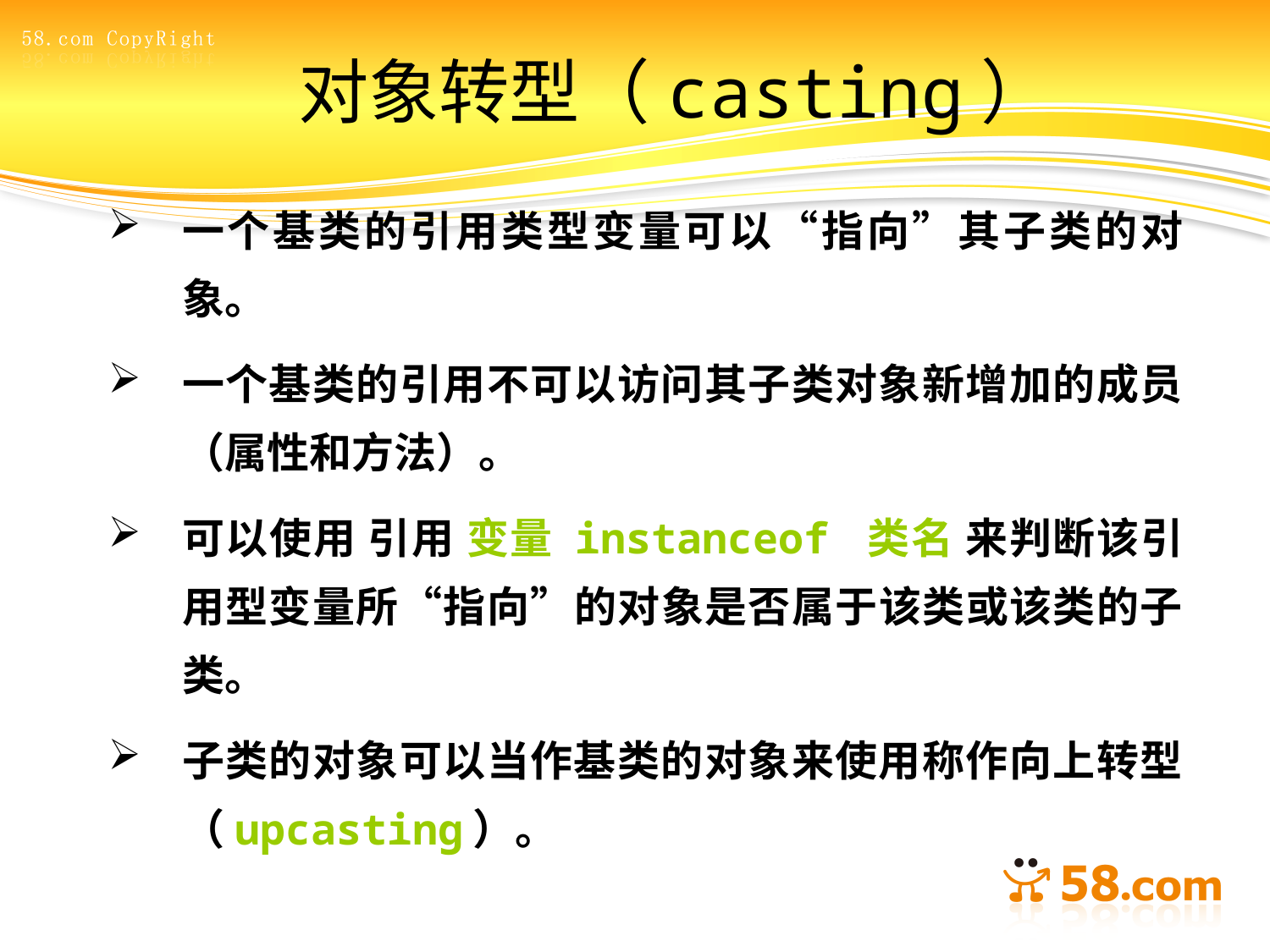

# 对象转型（casting）
一个基类的引用类型变量可以“指向”其子类的对象。
一个基类的引用不可以访问其子类对象新增加的成员（属性和方法）。
可以使用 引用 变量 instanceof 类名 来判断该引用型变量所“指向”的对象是否属于该类或该类的子类。
子类的对象可以当作基类的对象来使用称作向上转型（upcasting）。